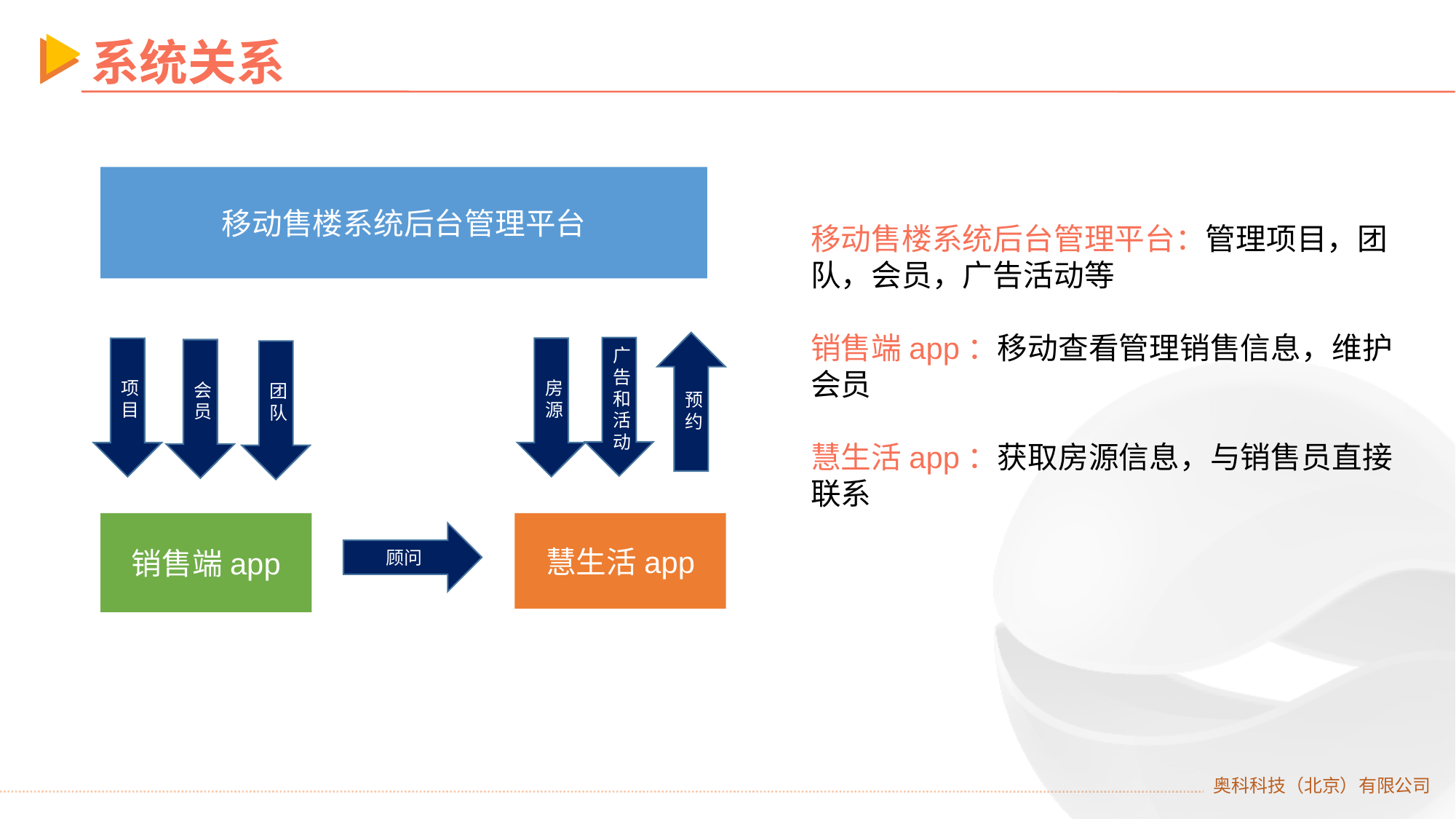

系统关系
移动售楼系统后台管理平台

移动售楼系统后台管理平台：管理项目，团队，会员，广告活动等

销售端app：移动查看管理销售信息，维护会员

慧生活app：获取房源信息，与销售员直接联系

预约
广告和活动
房源
项目
会员
团队
销售端app

慧生活app

顾问